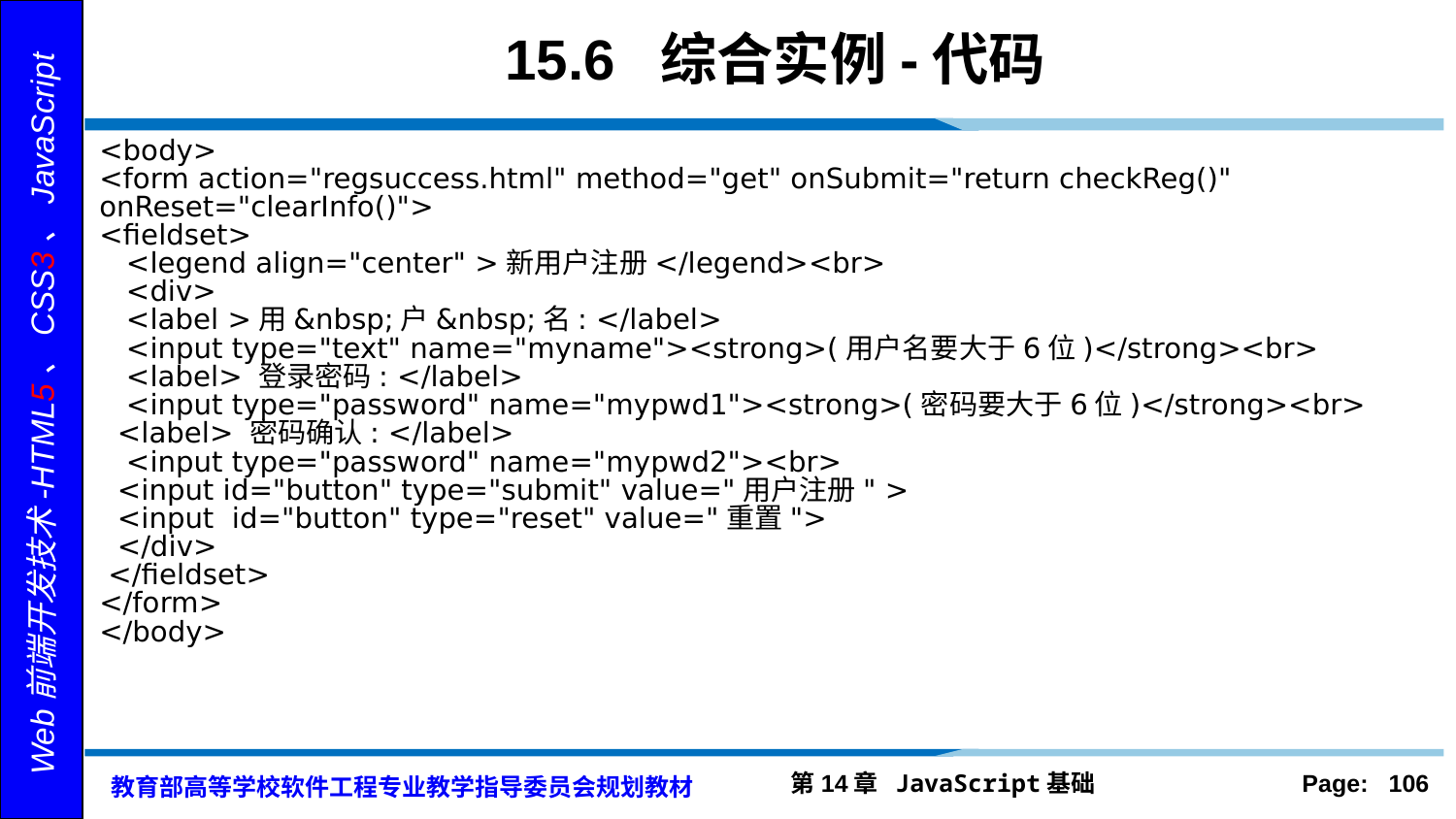

# 15.6  综合实例-代码
<body>
<form action="regsuccess.html" method="get" onSubmit="return checkReg()" onReset="clearInfo()">
<fieldset>
   <legend align="center" >新用户注册</legend><br>
   <div>
   <label >用&nbsp;户&nbsp;名: </label>
   <input type="text" name="myname"><strong>(用户名要大于6位)</strong><br>
   <label> 登录密码: </label>
   <input type="password" name="mypwd1"><strong>(密码要大于6位)</strong><br>
  <label> 密码确认: </label>
   <input type="password" name="mypwd2"><br>
  <input id="button" type="submit" value="用户注册" >
  <input  id="button" type="reset" value="重置">
  </div>
 </fieldset>
</form>
</body>